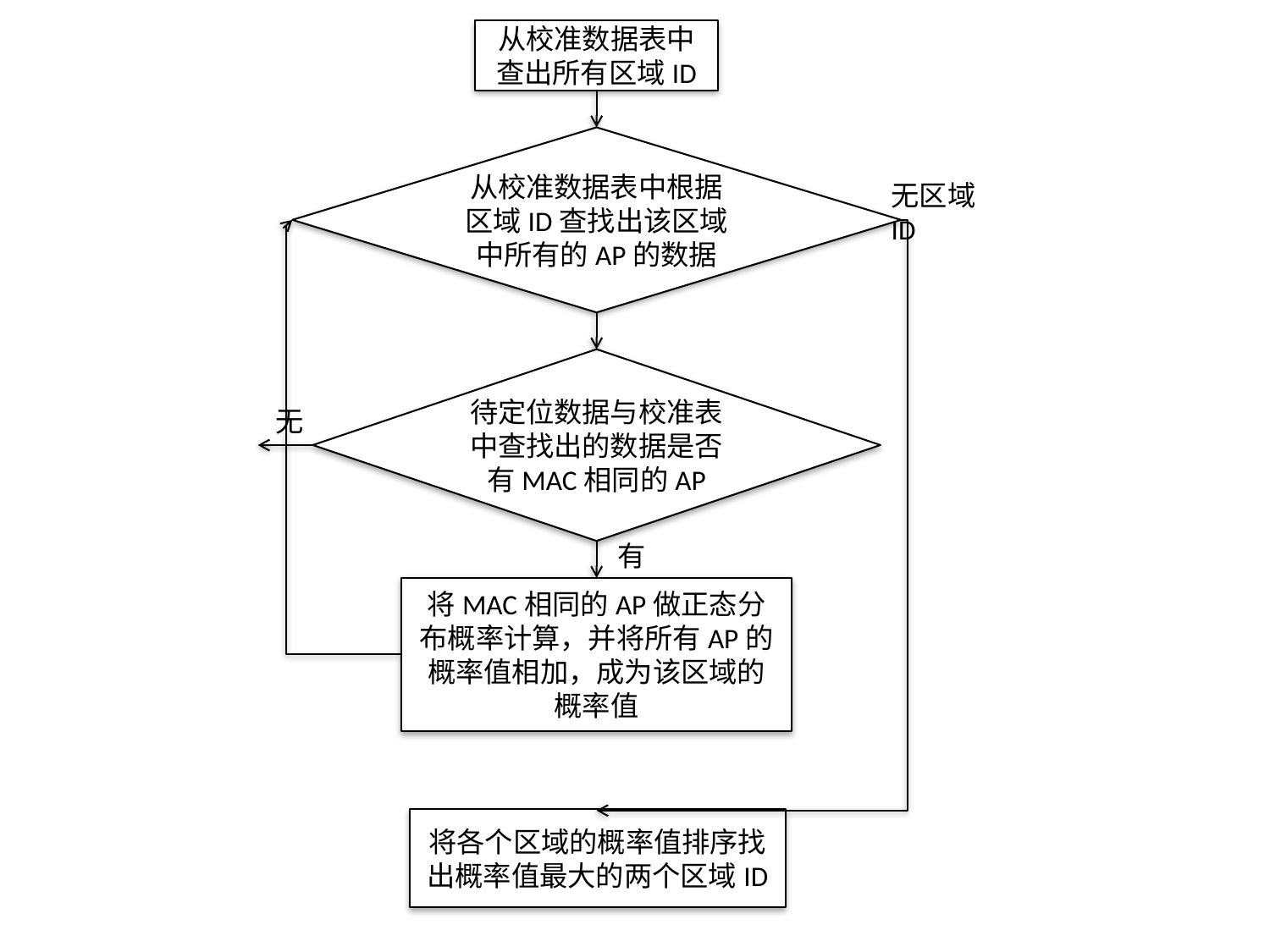

从校准数据表中查出所有区域ID
从校准数据表中根据区域ID查找出该区域中所有的AP的数据
无区域ID
待定位数据与校准表中查找出的数据是否有MAC相同的AP
无
有
将MAC相同的AP做正态分布概率计算，并将所有AP的概率值相加，成为该区域的概率值
将各个区域的概率值排序找出概率值最大的两个区域ID